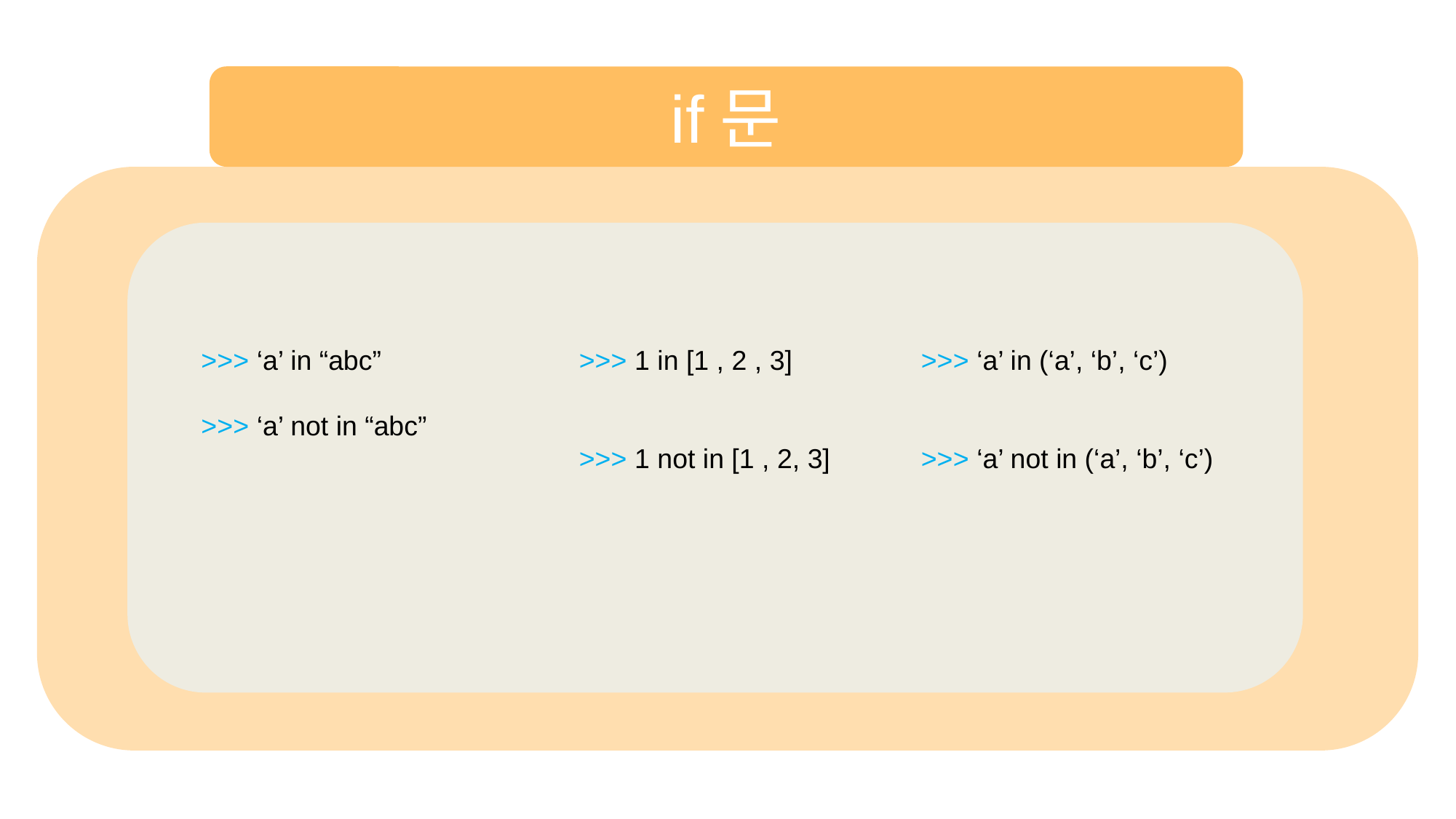

if문

>>> ‘a’ in “abc”

>>> ‘a’ not in “abc”

>>> 1 in [1 , 2 , 3]

>>> 1 not in [1 , 2, 3]

>>> ‘a’ in (‘a’, ‘b’, ‘c’)

>>> ‘a’ not in (‘a’, ‘b’, ‘c’)